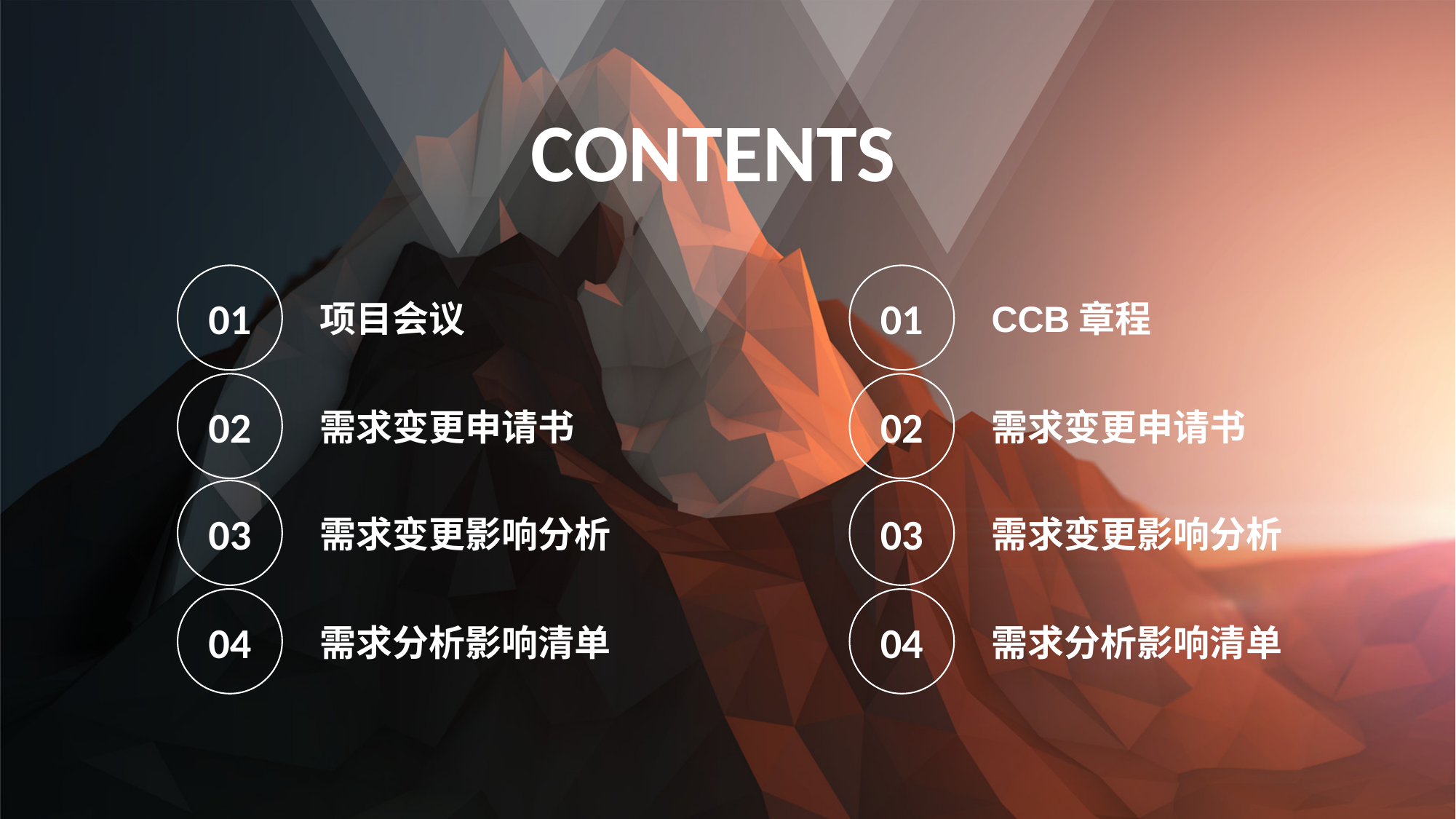

CONTENTS
01
01
项目会议
CCB章程
02
02
需求变更申请书
需求变更申请书
03
03
需求变更影响分析
需求变更影响分析
04
04
需求分析影响清单
需求分析影响清单